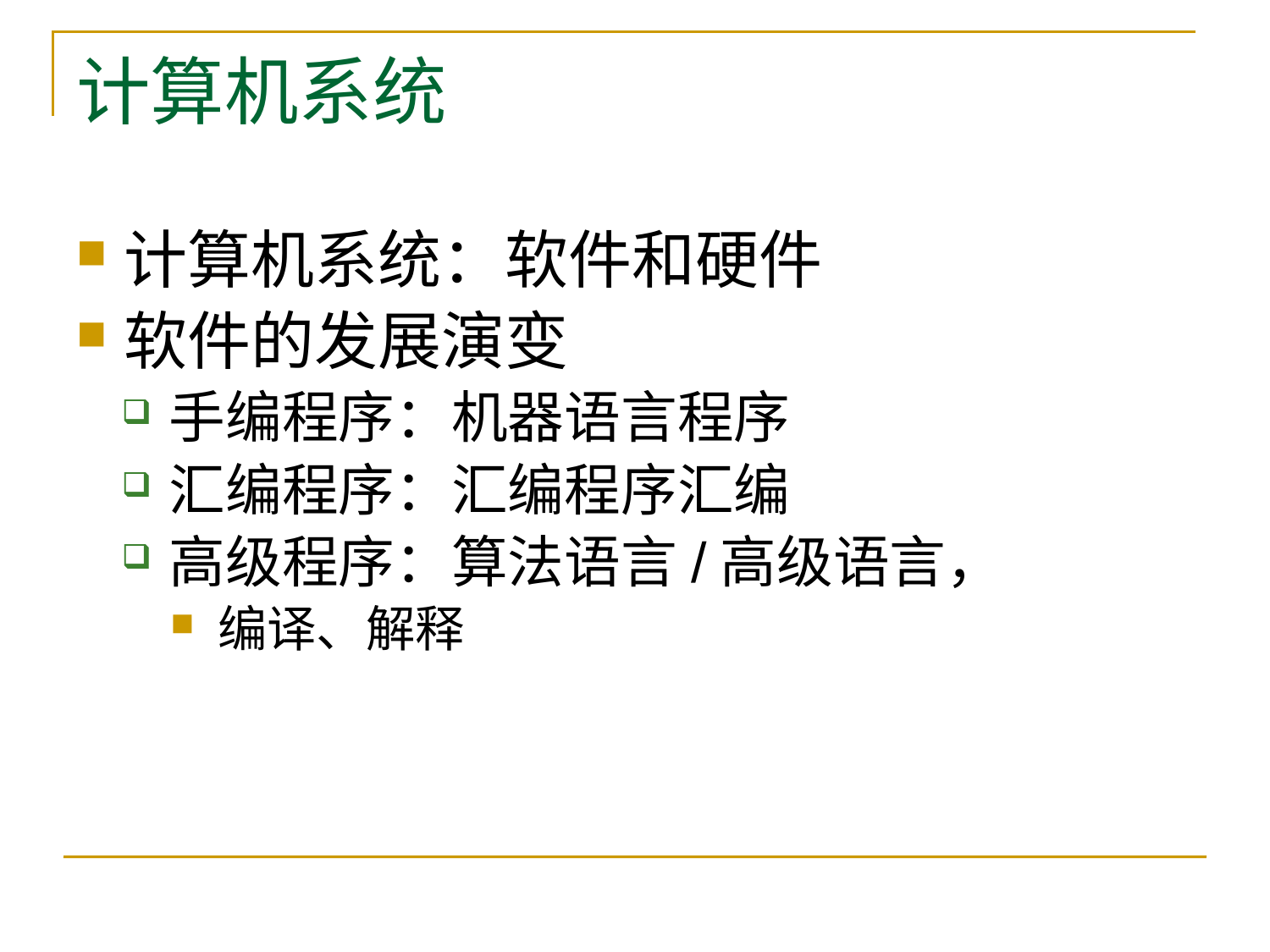

# 计算机系统
计算机系统：软件和硬件
软件的发展演变
手编程序：机器语言程序
汇编程序：汇编程序汇编
高级程序：算法语言/高级语言，
编译、解释

3